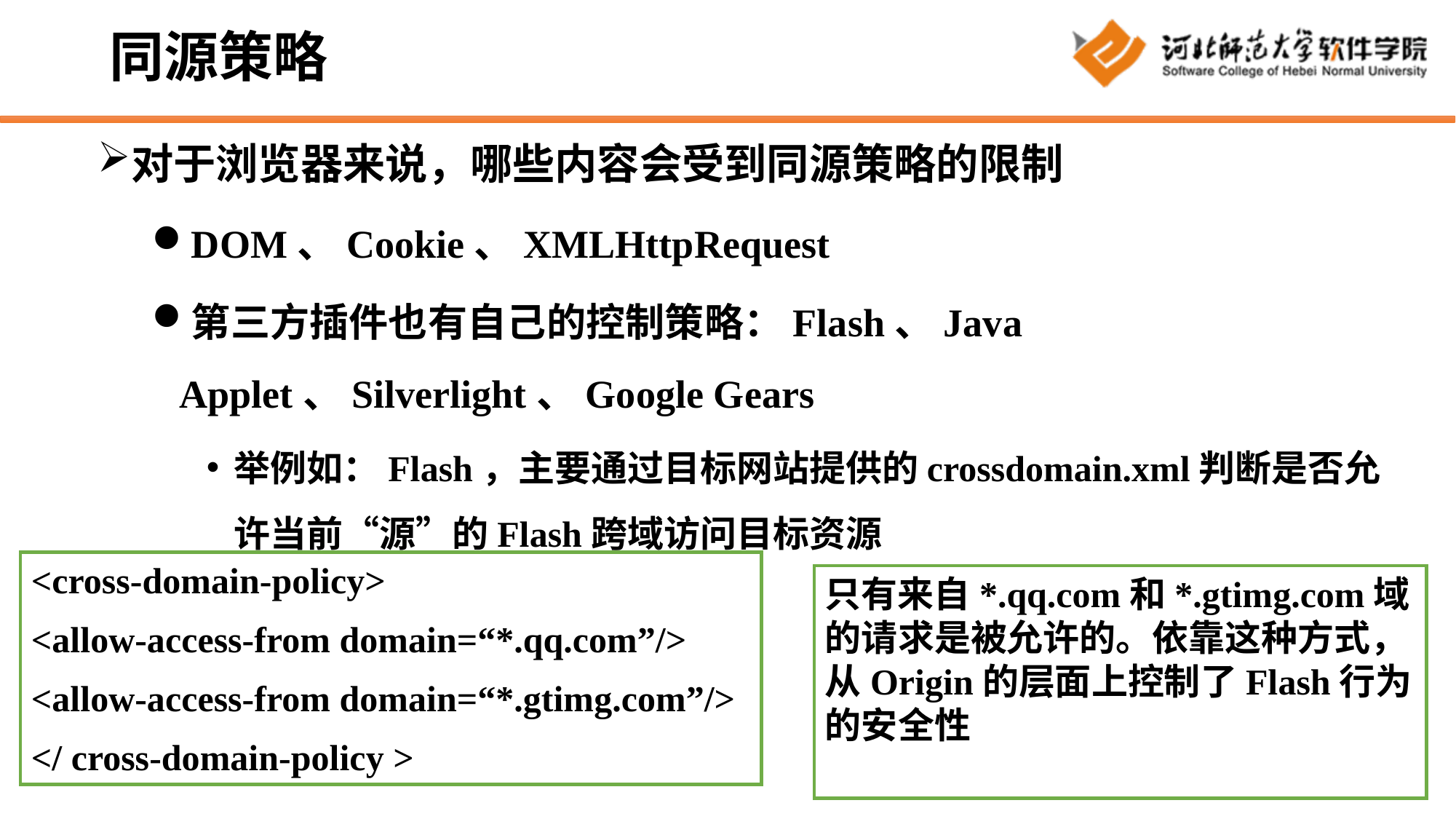

# 同源策略
对于浏览器来说，哪些内容会受到同源策略的限制
DOM、Cookie、XMLHttpRequest
第三方插件也有自己的控制策略：Flash、Java Applet、Silverlight、Google Gears
举例如：Flash，主要通过目标网站提供的crossdomain.xml判断是否允许当前“源”的Flash跨域访问目标资源
<cross-domain-policy>
<allow-access-from domain=“*.qq.com”/>
<allow-access-from domain=“*.gtimg.com”/>
</ cross-domain-policy >
只有来自*.qq.com和*.gtimg.com域的请求是被允许的。依靠这种方式，从Origin的层面上控制了Flash行为的安全性